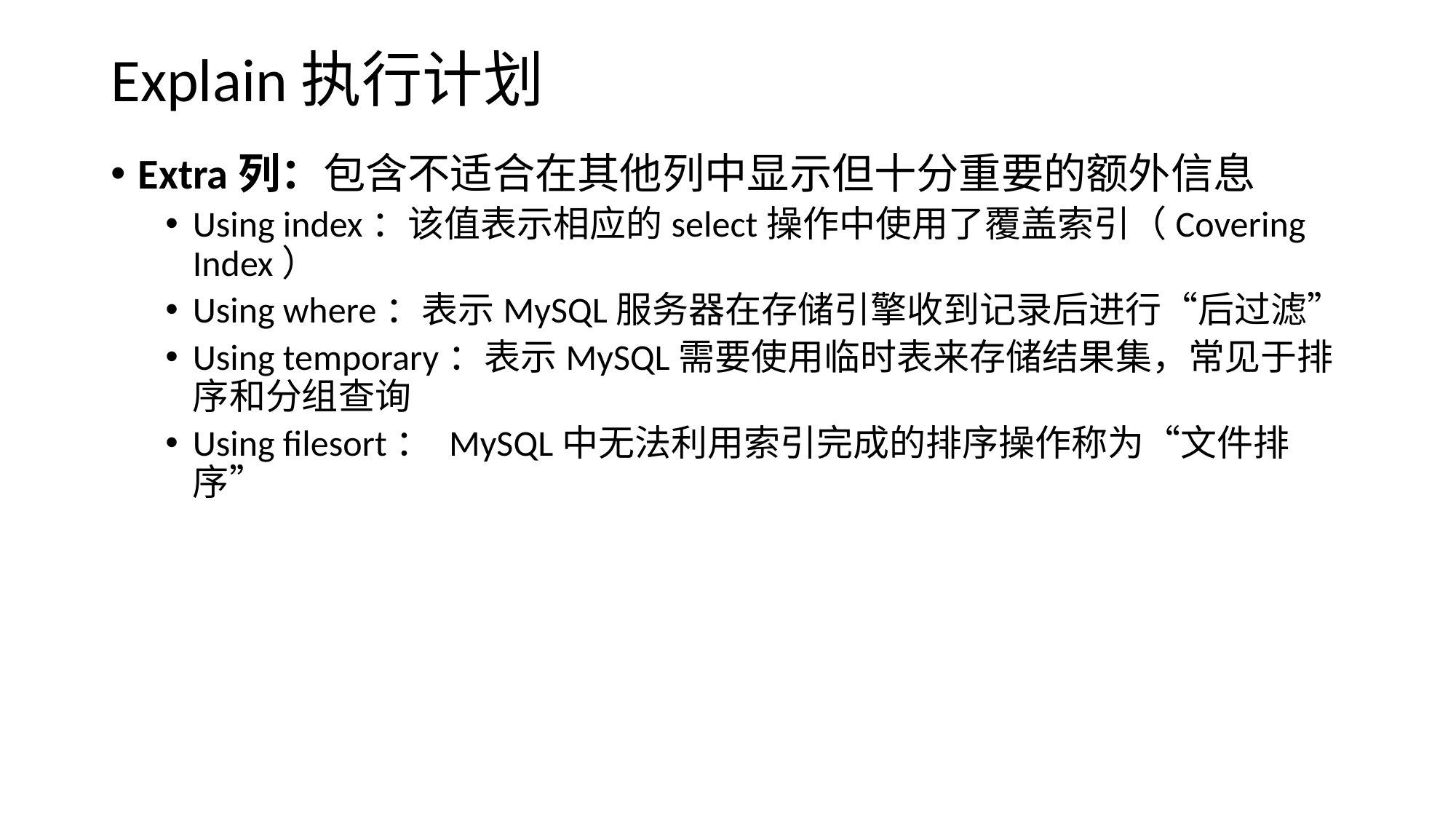

# Explain执行计划
Extra列：包含不适合在其他列中显示但十分重要的额外信息
Using index：该值表示相应的select操作中使用了覆盖索引（Covering Index）
Using where：表示MySQL服务器在存储引擎收到记录后进行“后过滤”
Using temporary：表示MySQL需要使用临时表来存储结果集，常见于排序和分组查询
Using filesort： MySQL中无法利用索引完成的排序操作称为“文件排序”